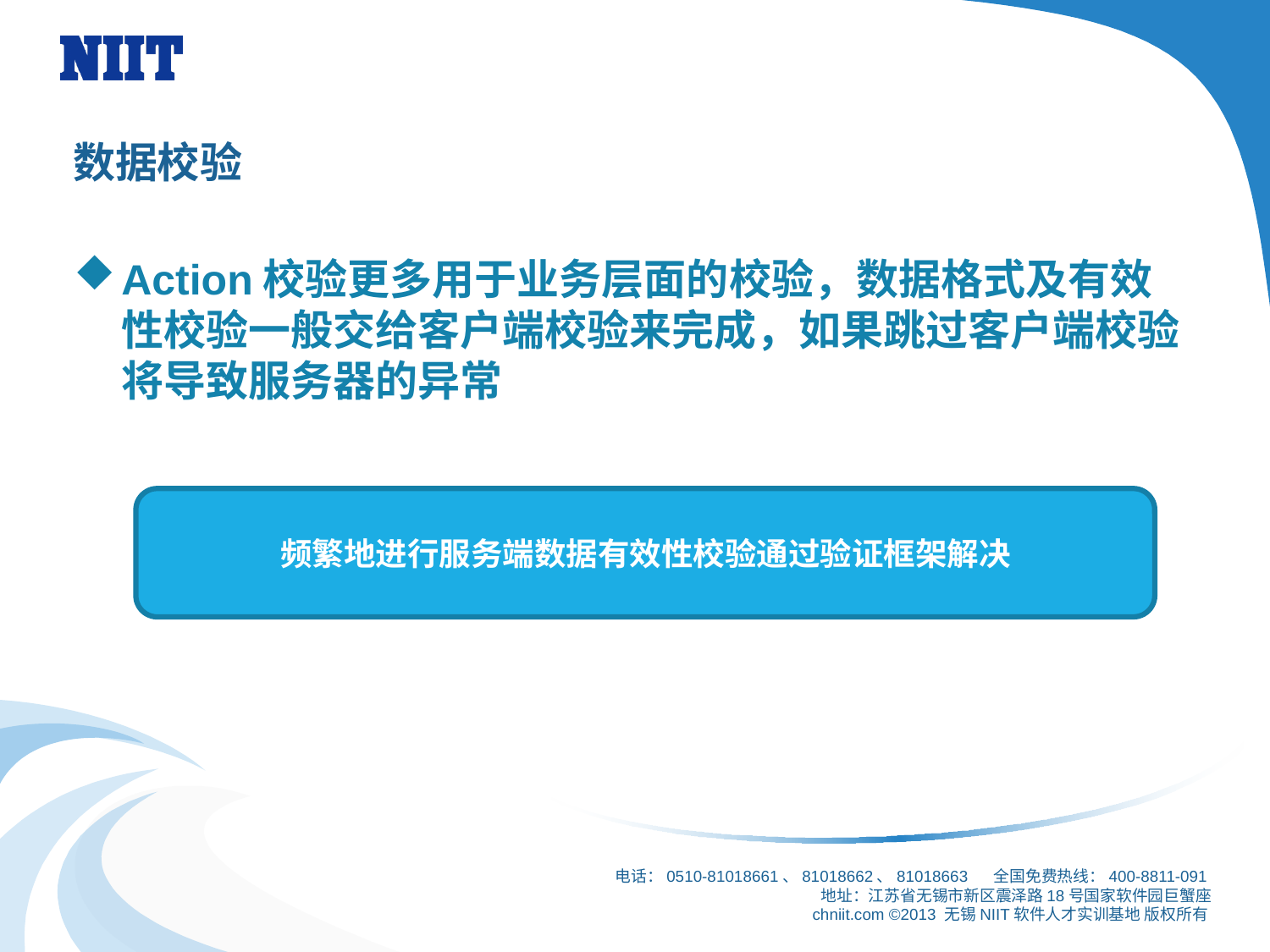

# 数据校验
Action校验更多用于业务层面的校验，数据格式及有效性校验一般交给客户端校验来完成，如果跳过客户端校验将导致服务器的异常
频繁地进行服务端数据有效性校验通过验证框架解决